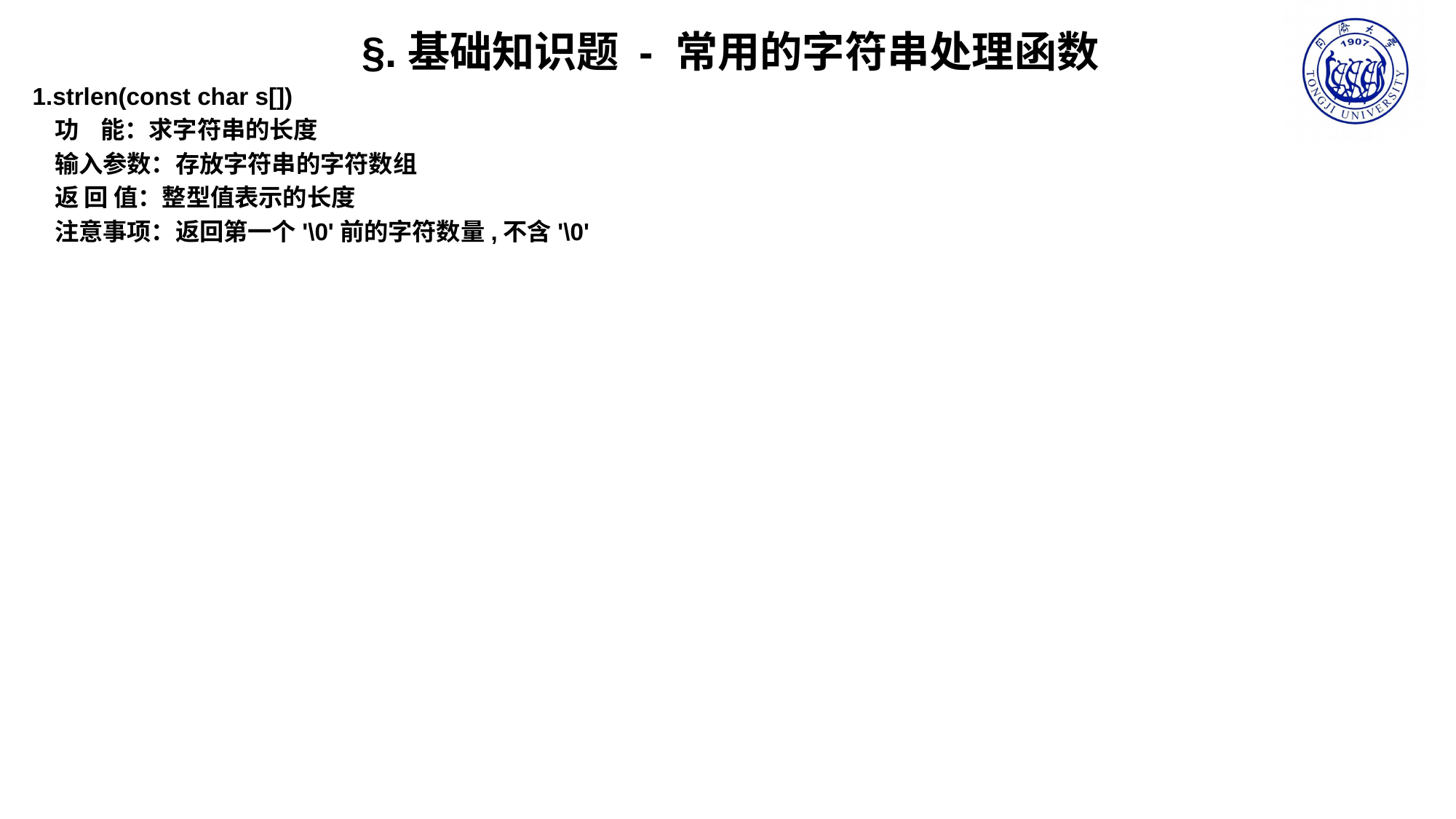

§.基础知识题 - 常用的字符串处理函数
1.strlen(const char s[])
   功    能：求字符串的长度
   输入参数：存放字符串的字符数组
   返 回 值：整型值表示的长度
   注意事项：返回第一个'\0'前的字符数量,不含'\0'